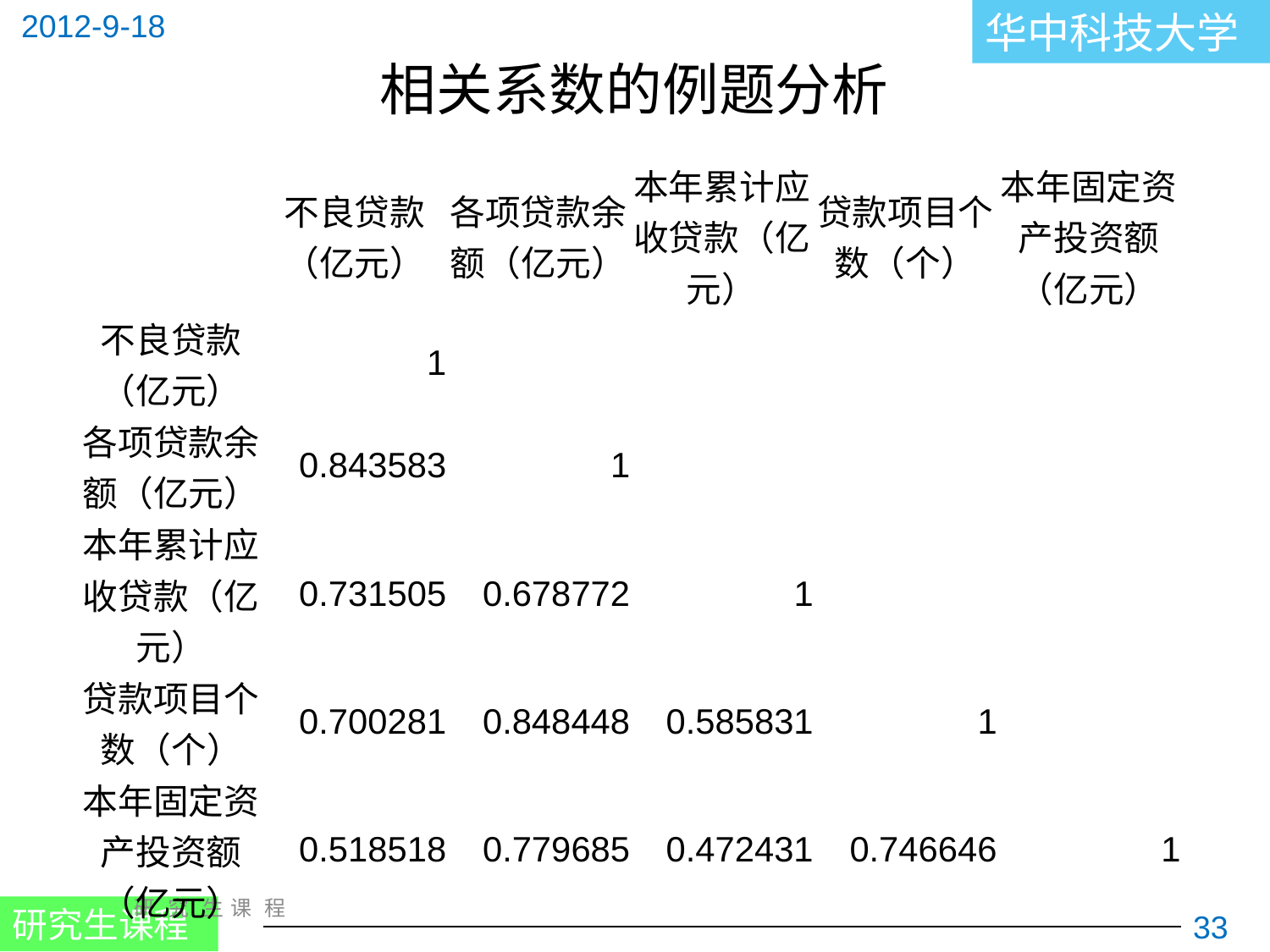

相关系数的例题分析
|  | 不良贷款（亿元） | 各项贷款余额（亿元） | 本年累计应收贷款（亿元） | 贷款项目个数（个） | 本年固定资产投资额（亿元） |
| --- | --- | --- | --- | --- | --- |
| 不良贷款（亿元） | 1 |  |  |  |  |
| 各项贷款余额（亿元） | 0.843583 | 1 |  |  |  |
| 本年累计应收贷款（亿元） | 0.731505 | 0.678772 | 1 |  |  |
| 贷款项目个数（个） | 0.700281 | 0.848448 | 0.585831 | 1 |  |
| 本年固定资产投资额（亿元） | 0.518518 | 0.779685 | 0.472431 | 0.746646 | 1 |
  研  究  生 课  程